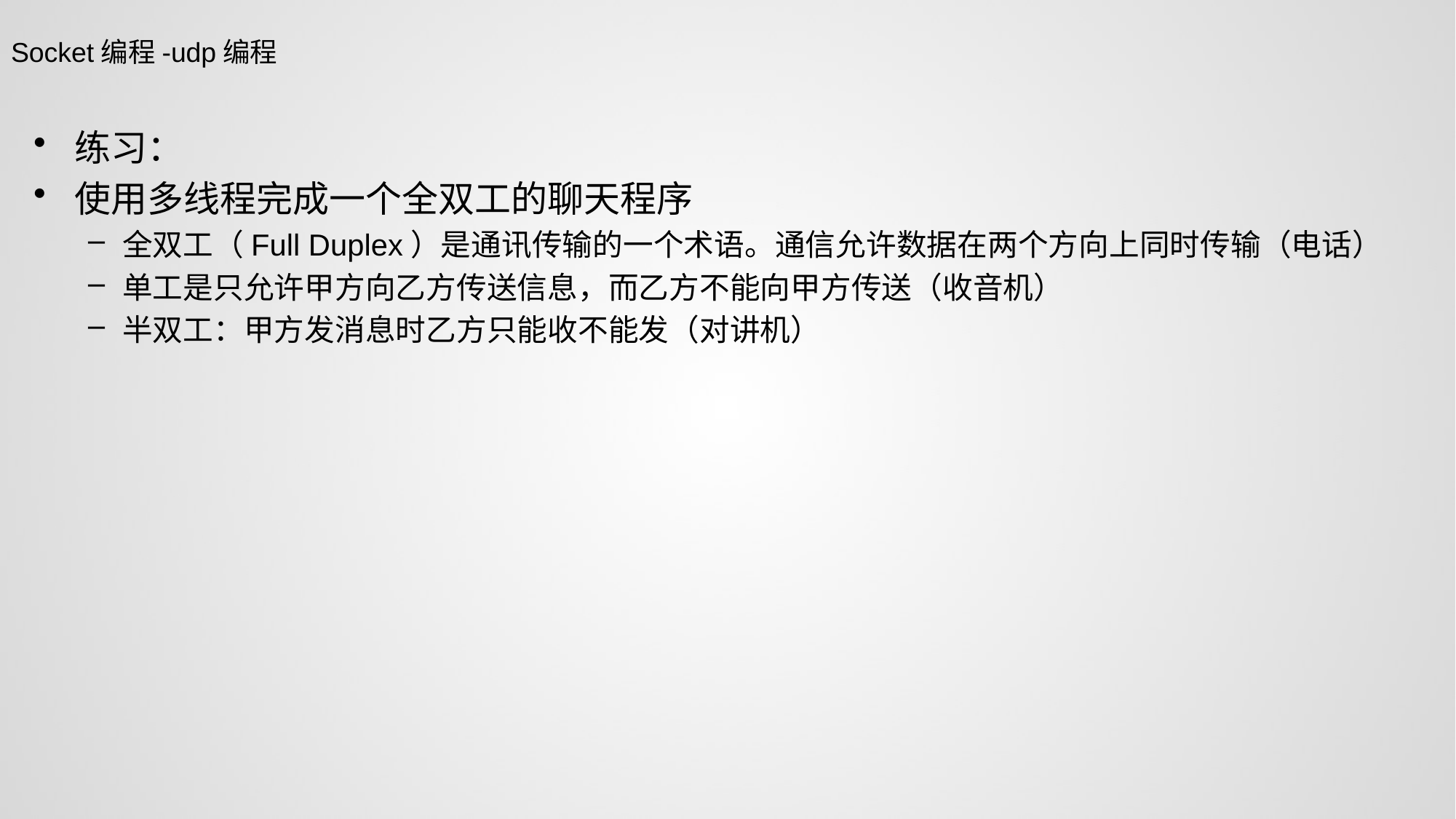

Socket编程-udp编程
练习：
使⽤多线程完成⼀个全双⼯的聊天程序
全双工（Full Duplex）是通讯传输的一个术语。通信允许数据在两个方向上同时传输（电话）
单工是只允许甲方向乙方传送信息，而乙方不能向甲方传送（收音机）
半双工：甲方发消息时乙方只能收不能发（对讲机）